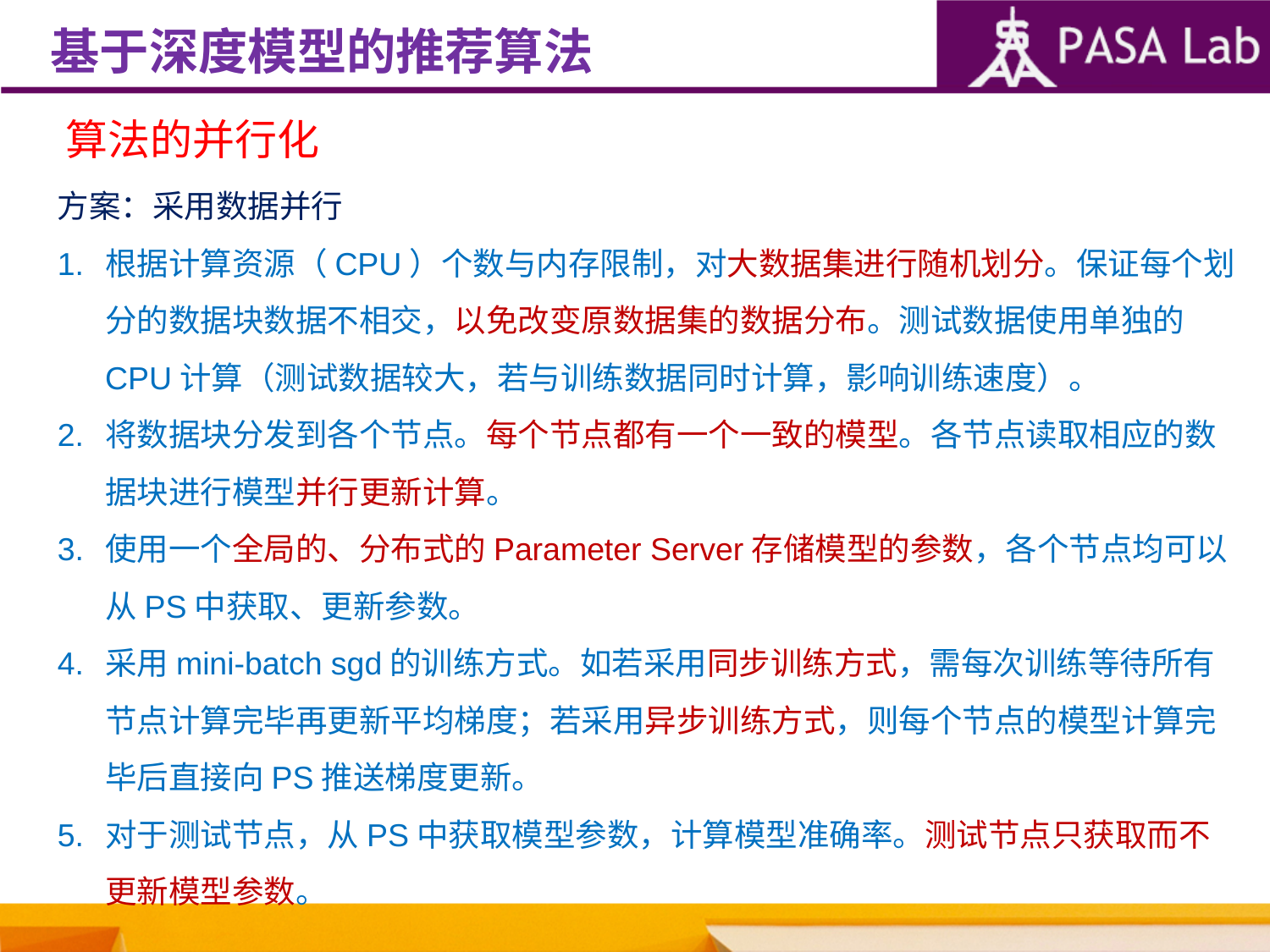

基于深度模型的推荐算法
算法的并行化
方案：采用数据并行
根据计算资源（CPU）个数与内存限制，对大数据集进行随机划分。保证每个划分的数据块数据不相交，以免改变原数据集的数据分布。测试数据使用单独的CPU计算（测试数据较大，若与训练数据同时计算，影响训练速度）。
将数据块分发到各个节点。每个节点都有一个一致的模型。各节点读取相应的数据块进行模型并行更新计算。
使用一个全局的、分布式的Parameter Server存储模型的参数，各个节点均可以从PS中获取、更新参数。
采用mini-batch sgd的训练方式。如若采用同步训练方式，需每次训练等待所有节点计算完毕再更新平均梯度；若采用异步训练方式，则每个节点的模型计算完毕后直接向PS推送梯度更新。
对于测试节点，从PS中获取模型参数，计算模型准确率。测试节点只获取而不更新模型参数。